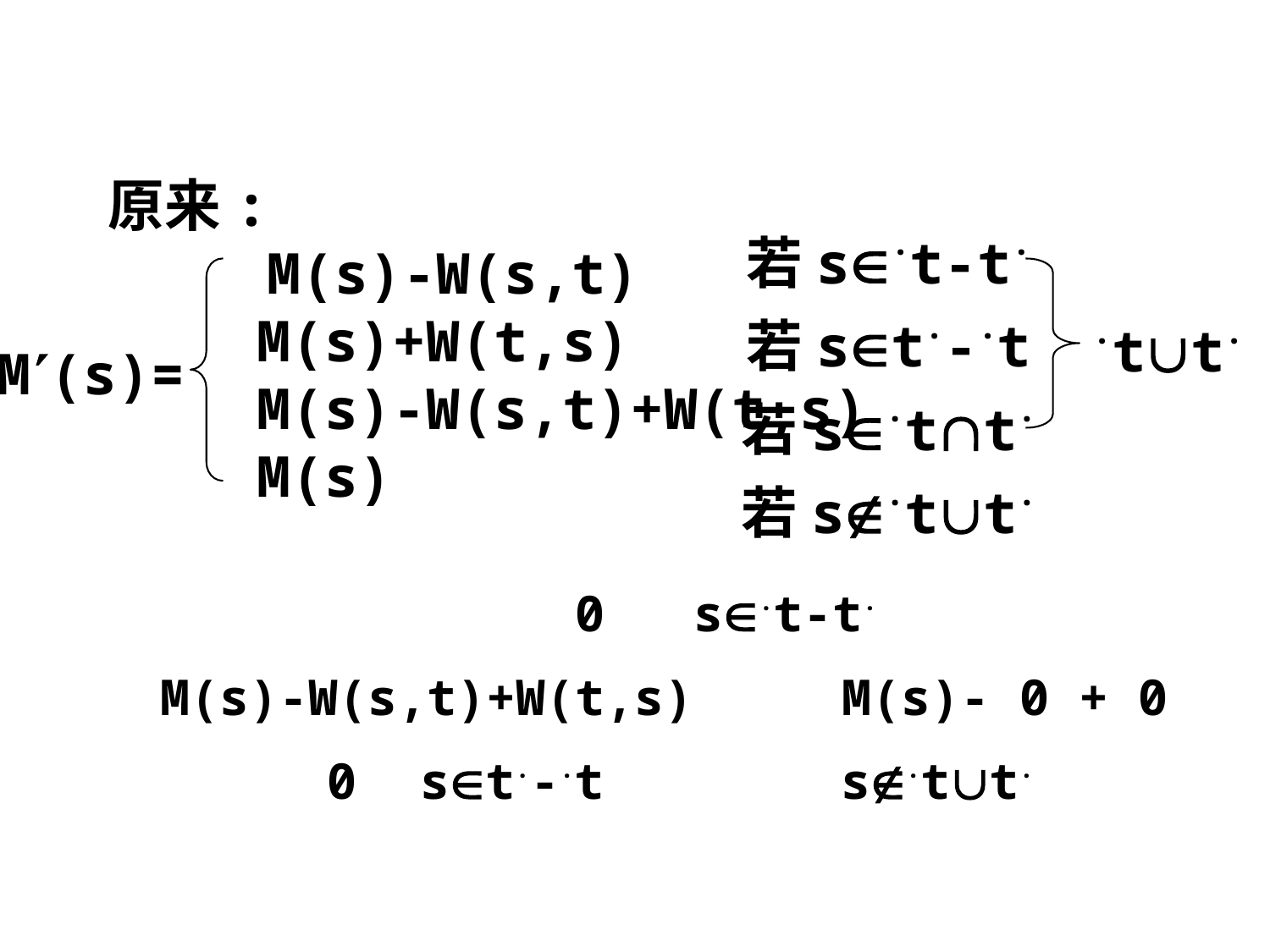

原来:
    M(s)-W(s,t)
   M(s)+W(t,s)
   M(s)-W(s,t)+W(t,s)
   M(s)

若s∈.t-t.
若s∈t.-.t
若s∈.t∩t.
若s∉.t∪t.

.t∪t.
M′(s)=
              0   s∈.t-t.
M(s)-W(s,t)+W(t,s)     M(s)- 0 + 0
                        0 	 s∈t.-.t        s∉.t∪t.